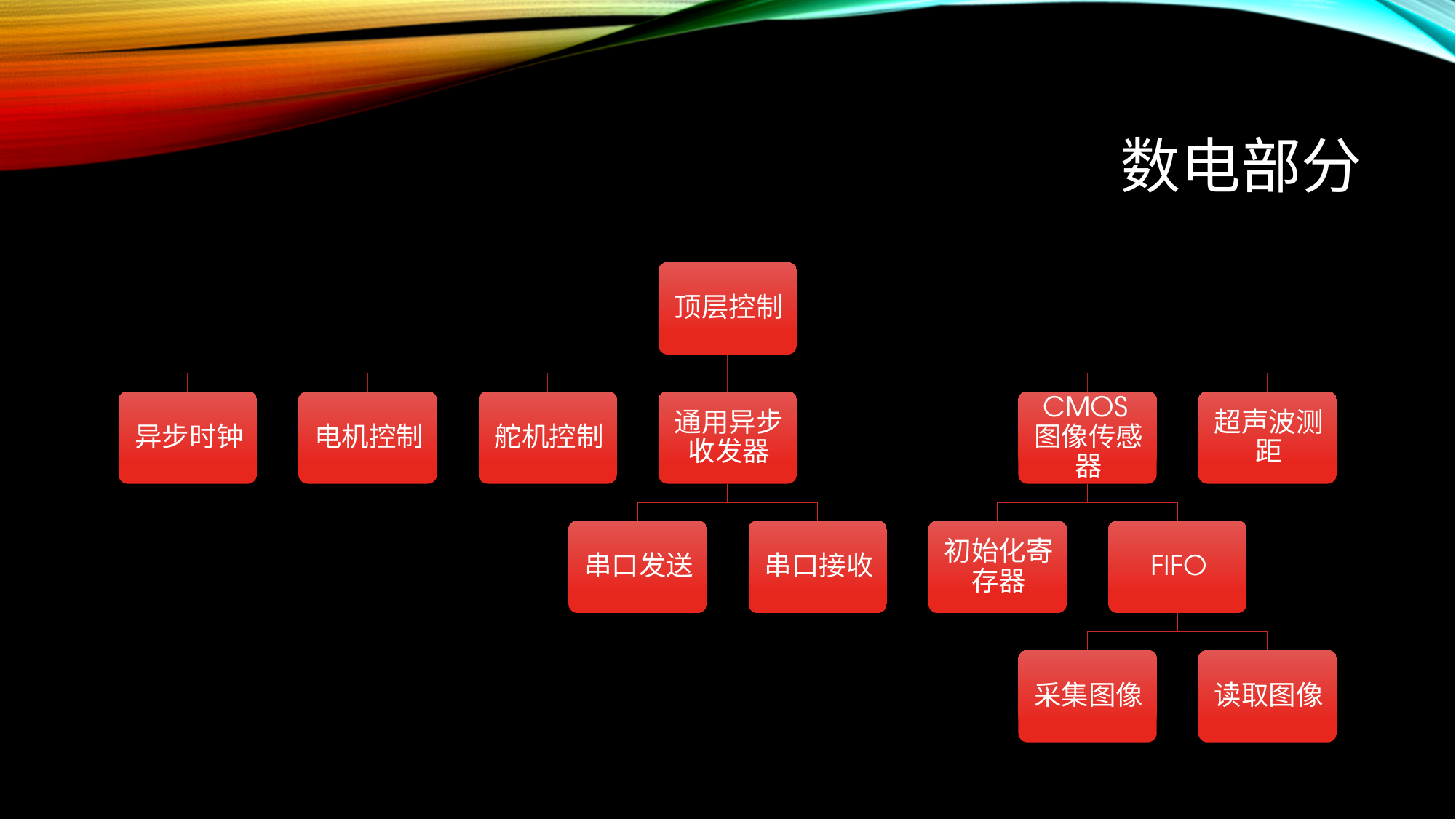

# 数电部分
顶层控制
异步时钟
电机控制
舵机控制
通用异步收发器
串口发送
串口接收
CMOS图像传感器
初始化寄存器
FIFO
采集图像
读取图像
超声波测距